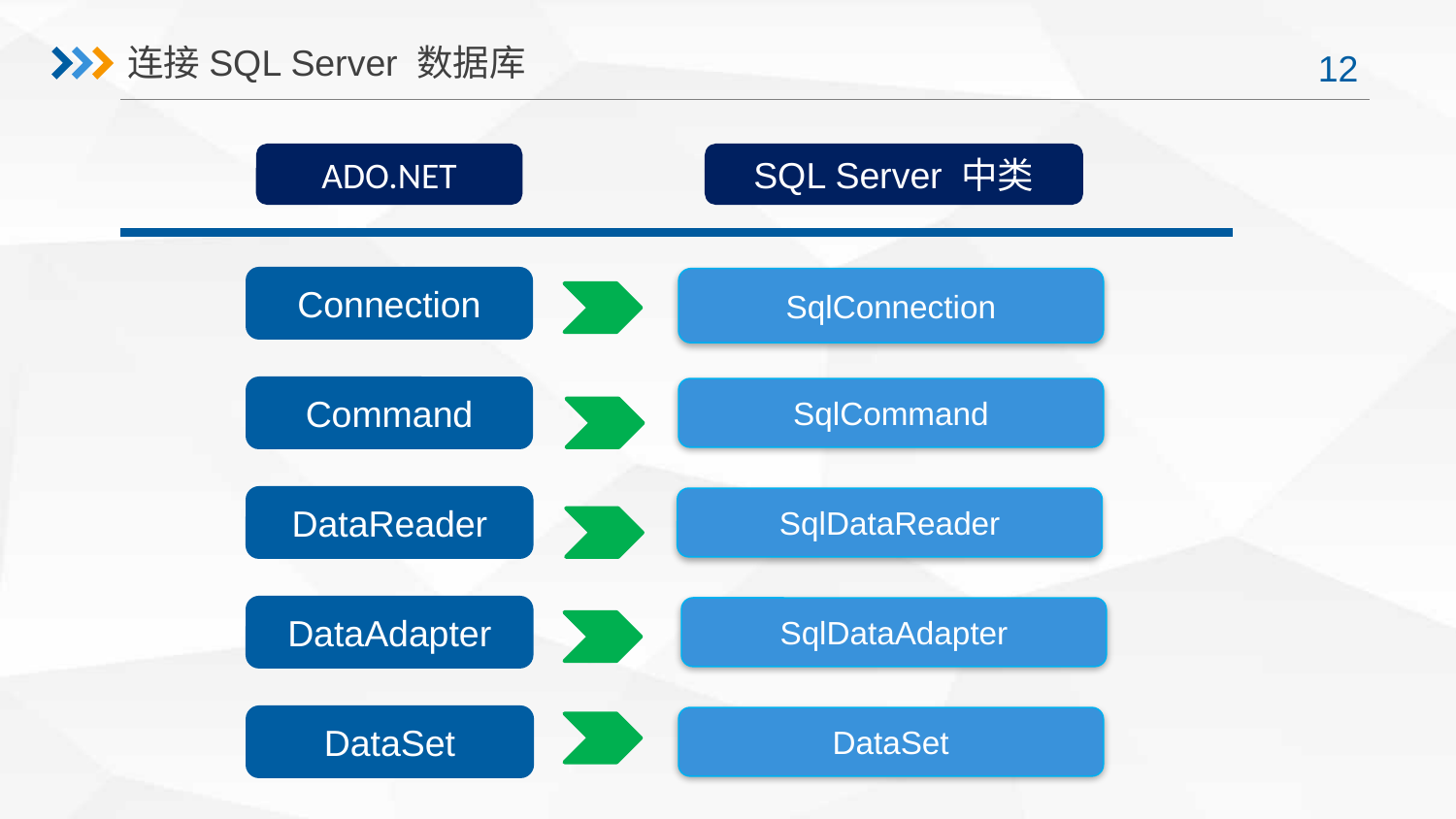

连接SQL Server 数据库
ADO.NET
SQL Server 中类
SqlConnection
Connection

Command
SqlCommand

DataReader
SqlDataReader

DataAdapter
SqlDataAdapter

DataSet
DataSet